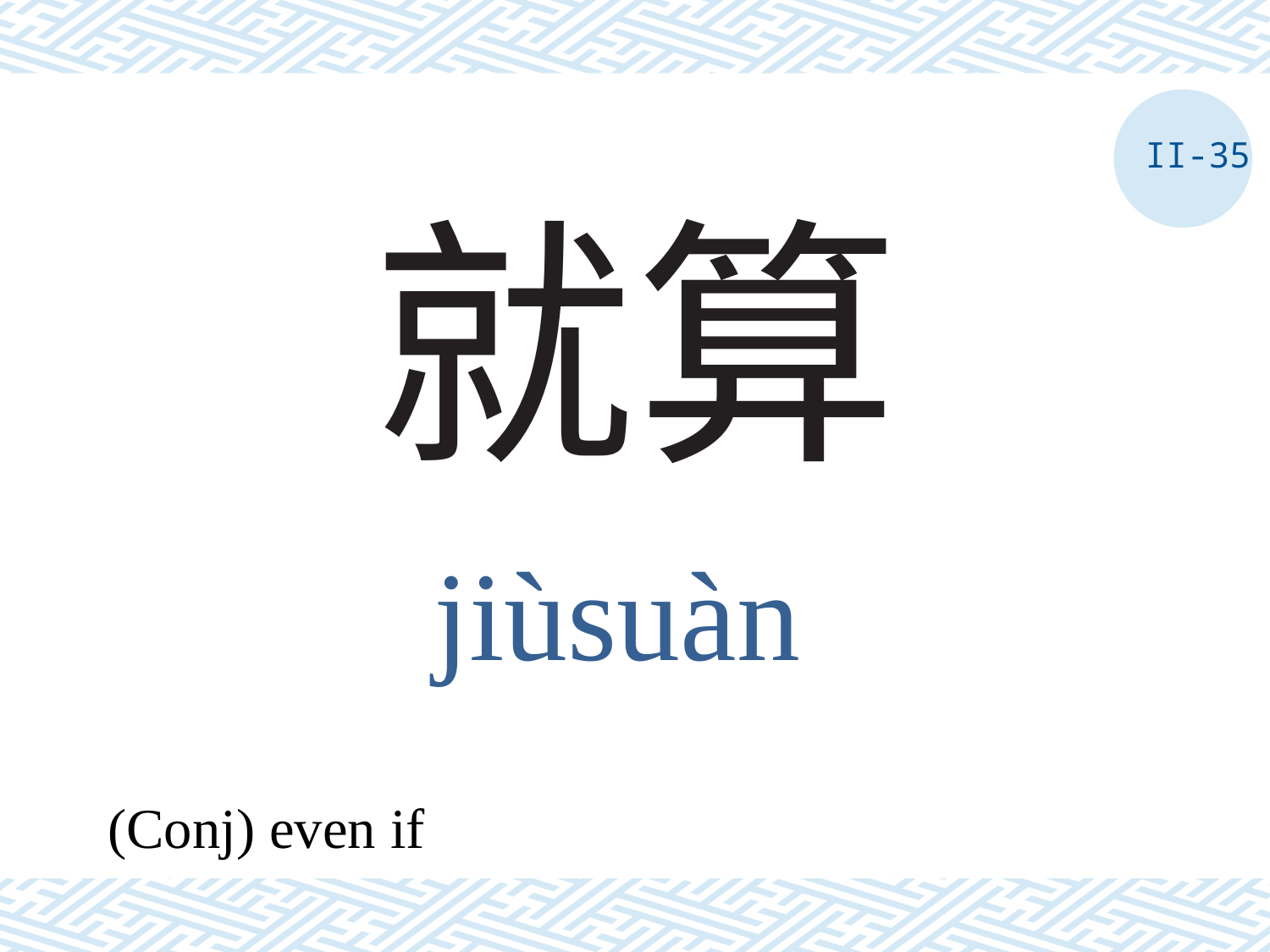

II-35

# 就算
jiùsuàn
(Conj) even if